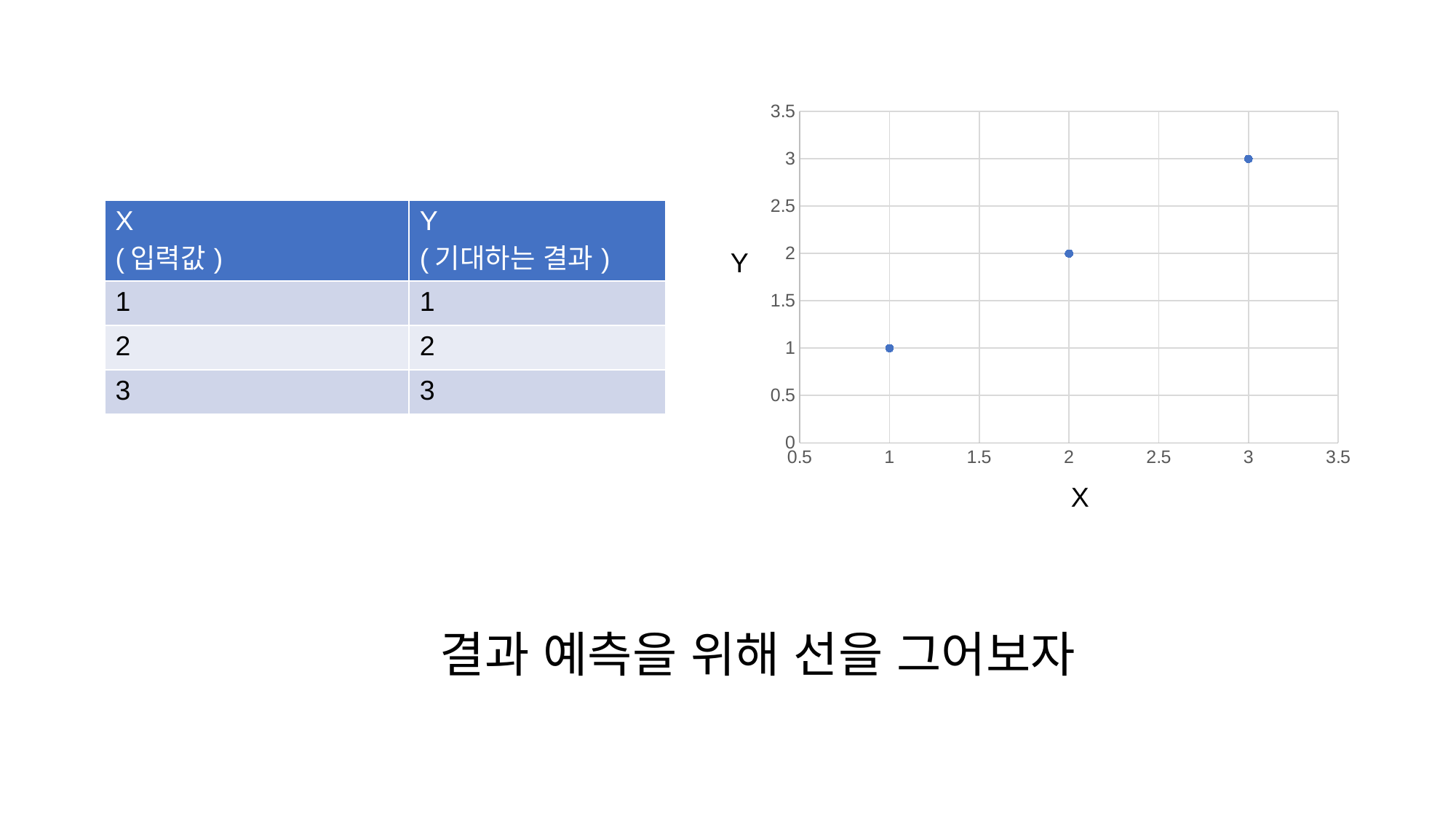

### Chart

| Category | x2 |
|---|---|
| X (입력값) | Y (기대하는 결과) |
| --- | --- |
| 1 | 1 |
| 2 | 2 |
| 3 | 3 |
Y
X
결과 예측을 위해 선을 그어보자